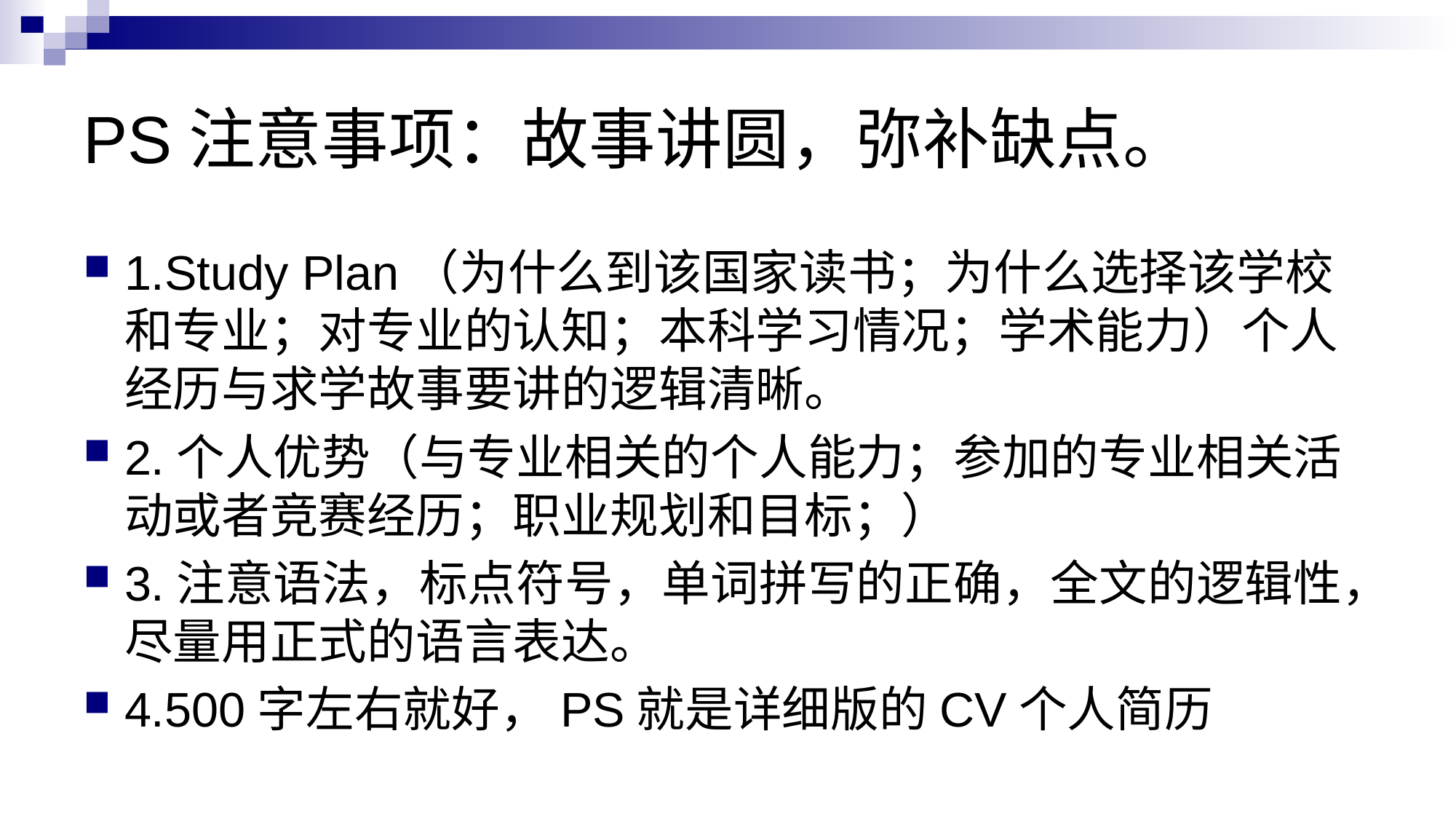

# PS注意事项：故事讲圆，弥补缺点。
1.Study Plan（为什么到该国家读书；为什么选择该学校和专业；对专业的认知；本科学习情况；学术能力）个人经历与求学故事要讲的逻辑清晰。
2.个人优势（与专业相关的个人能力；参加的专业相关活动或者竞赛经历；职业规划和目标；）
3.注意语法，标点符号，单词拼写的正确，全文的逻辑性，尽量用正式的语言表达。
4.500字左右就好，PS就是详细版的CV个人简历